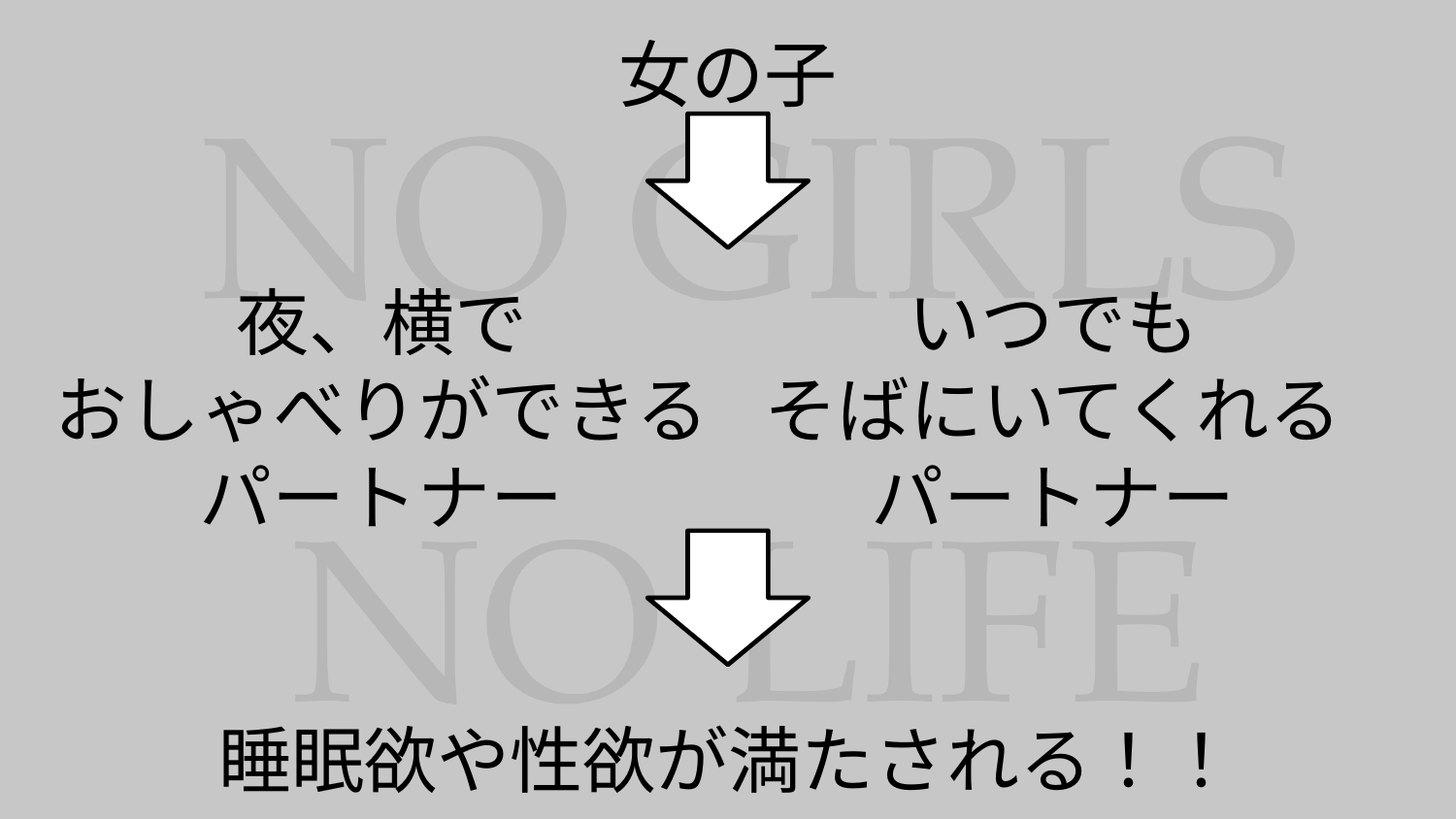

# 女の子

夜、横で
おしゃべりができる
パートナー
いつでも
そばにいてくれる
パートナー

睡眠欲や性欲が満たされる！！